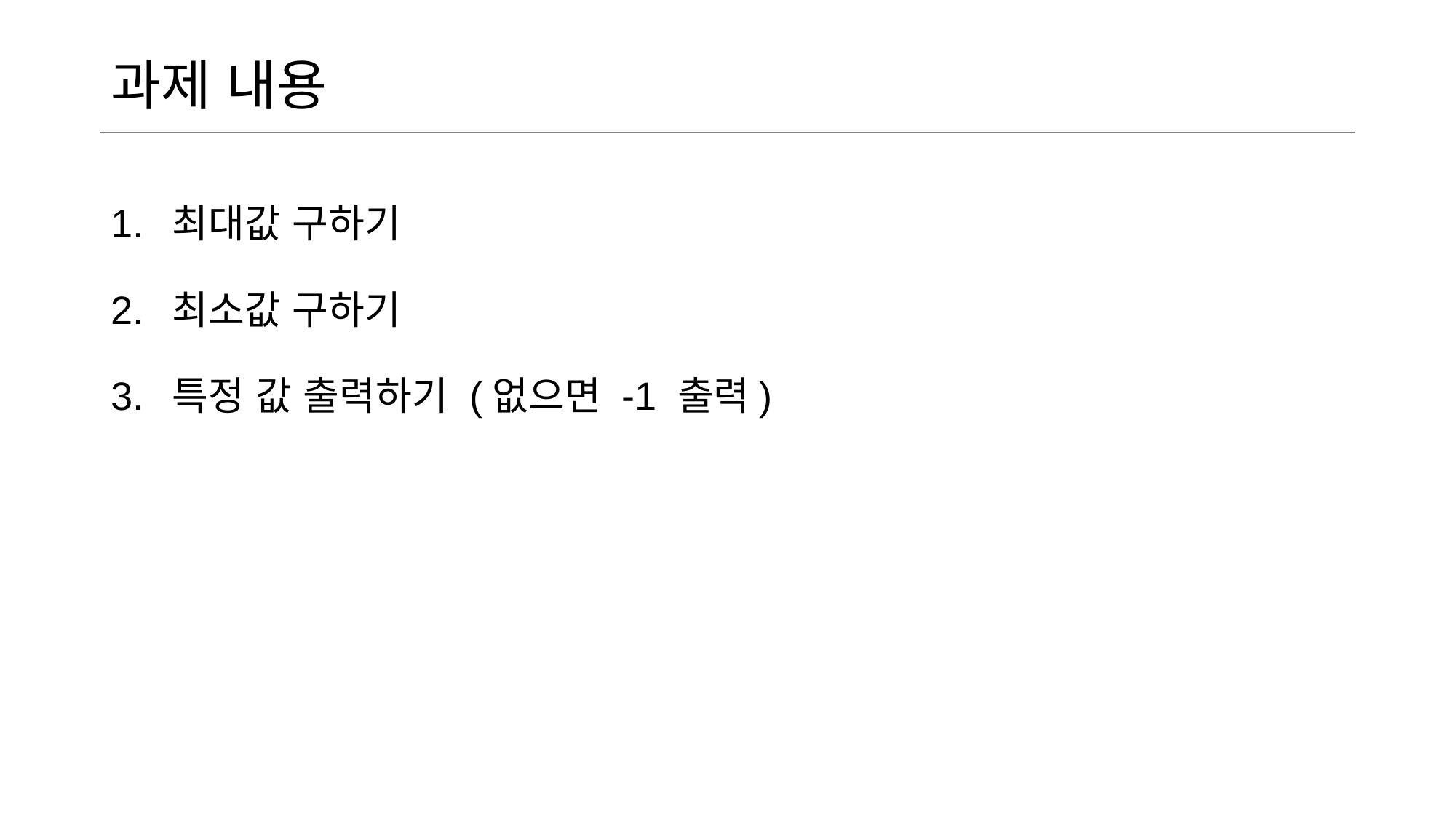

# 과제 내용
최대값 구하기
최소값 구하기
특정 값 출력하기 (없으면 -1 출력)